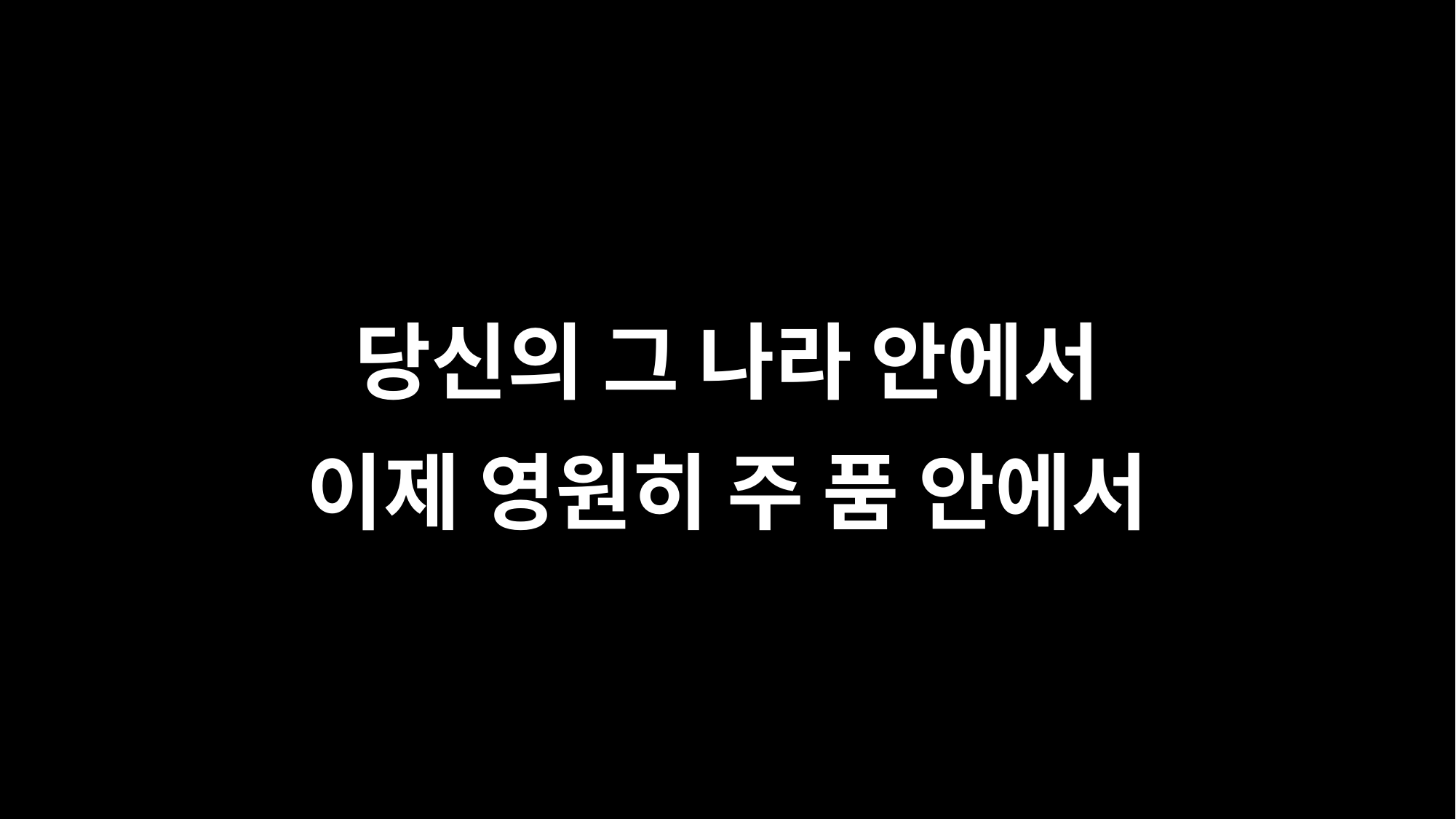

당신의 그 나라 안에서
이제 영원히 주 품 안에서